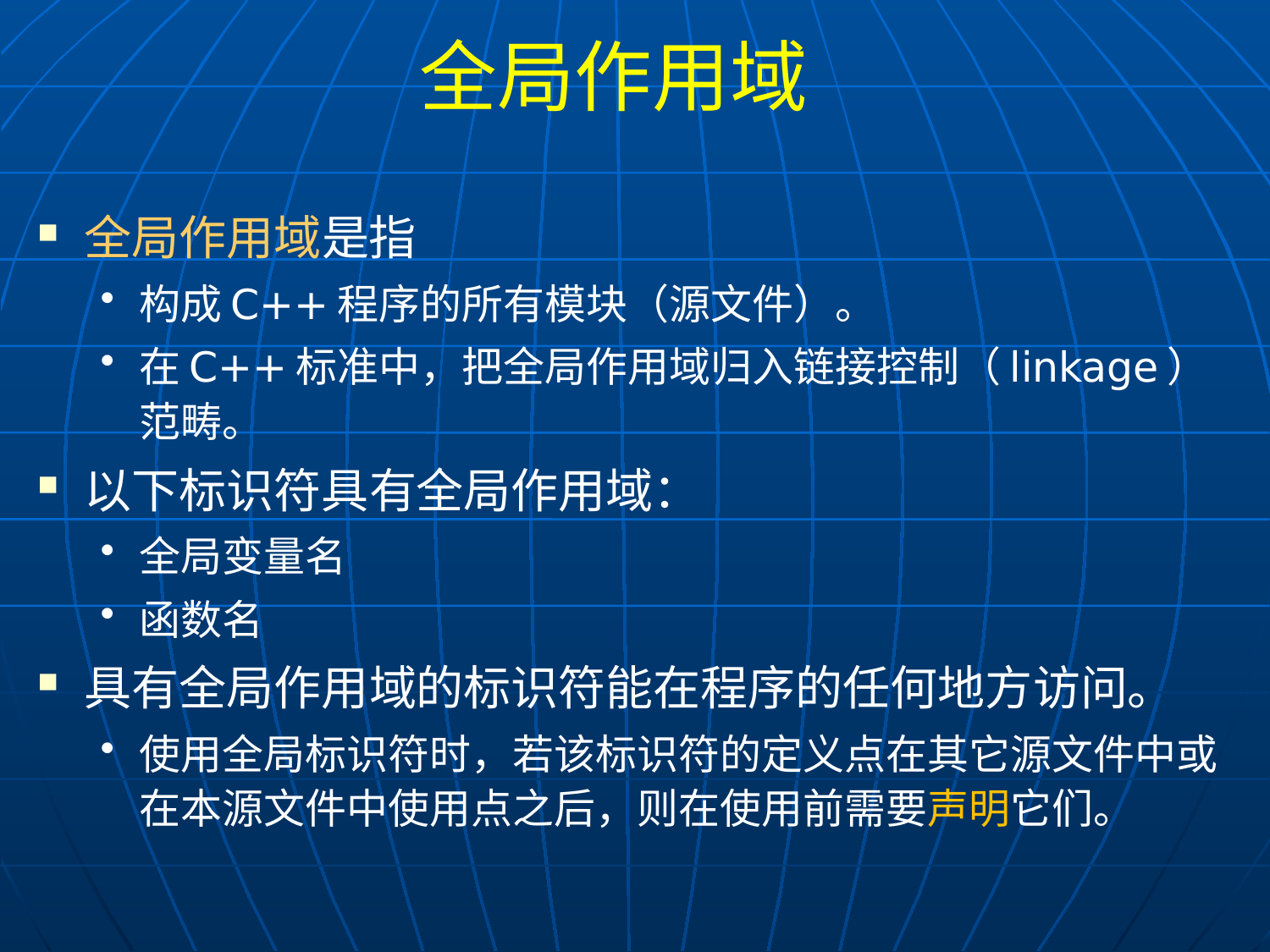

# 全局作用域
全局作用域是指
构成C++程序的所有模块（源文件）。
在C++标准中，把全局作用域归入链接控制（linkage）范畴。
以下标识符具有全局作用域：
全局变量名
函数名
具有全局作用域的标识符能在程序的任何地方访问。
使用全局标识符时，若该标识符的定义点在其它源文件中或在本源文件中使用点之后，则在使用前需要声明它们。